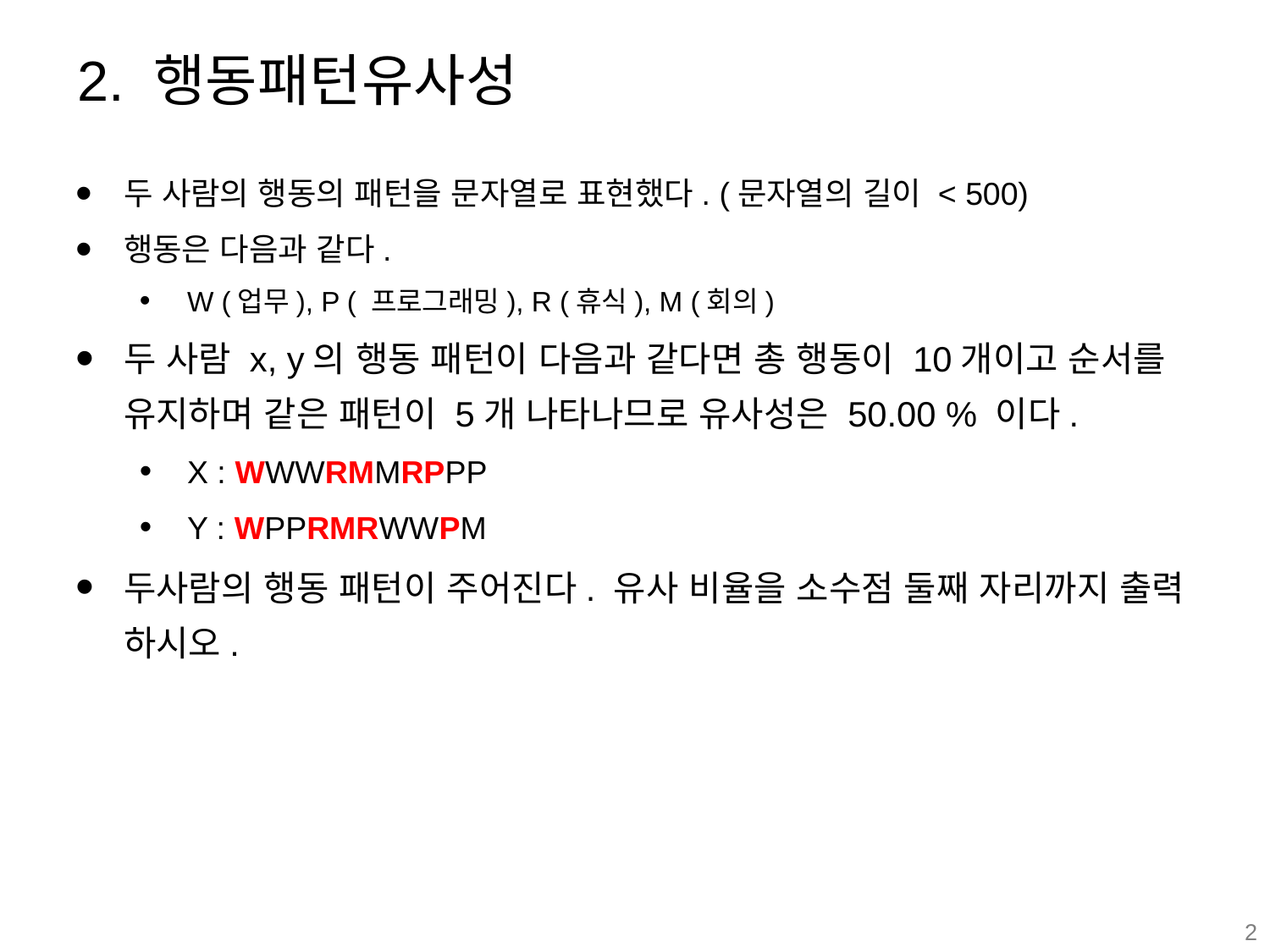

# 2. 행동패턴유사성
두 사람의 행동의 패턴을 문자열로 표현했다. (문자열의 길이 < 500)
행동은 다음과 같다.
W (업무), P ( 프로그래밍), R (휴식), M (회의)
두 사람 x, y의 행동 패턴이 다음과 같다면 총 행동이 10개이고 순서를 유지하며 같은 패턴이 5개 나타나므로 유사성은 50.00 % 이다.
X : WWWRMMRPPP
Y : WPPRMRWWPM
두사람의 행동 패턴이 주어진다. 유사 비율을 소수점 둘째 자리까지 출력 하시오.

2